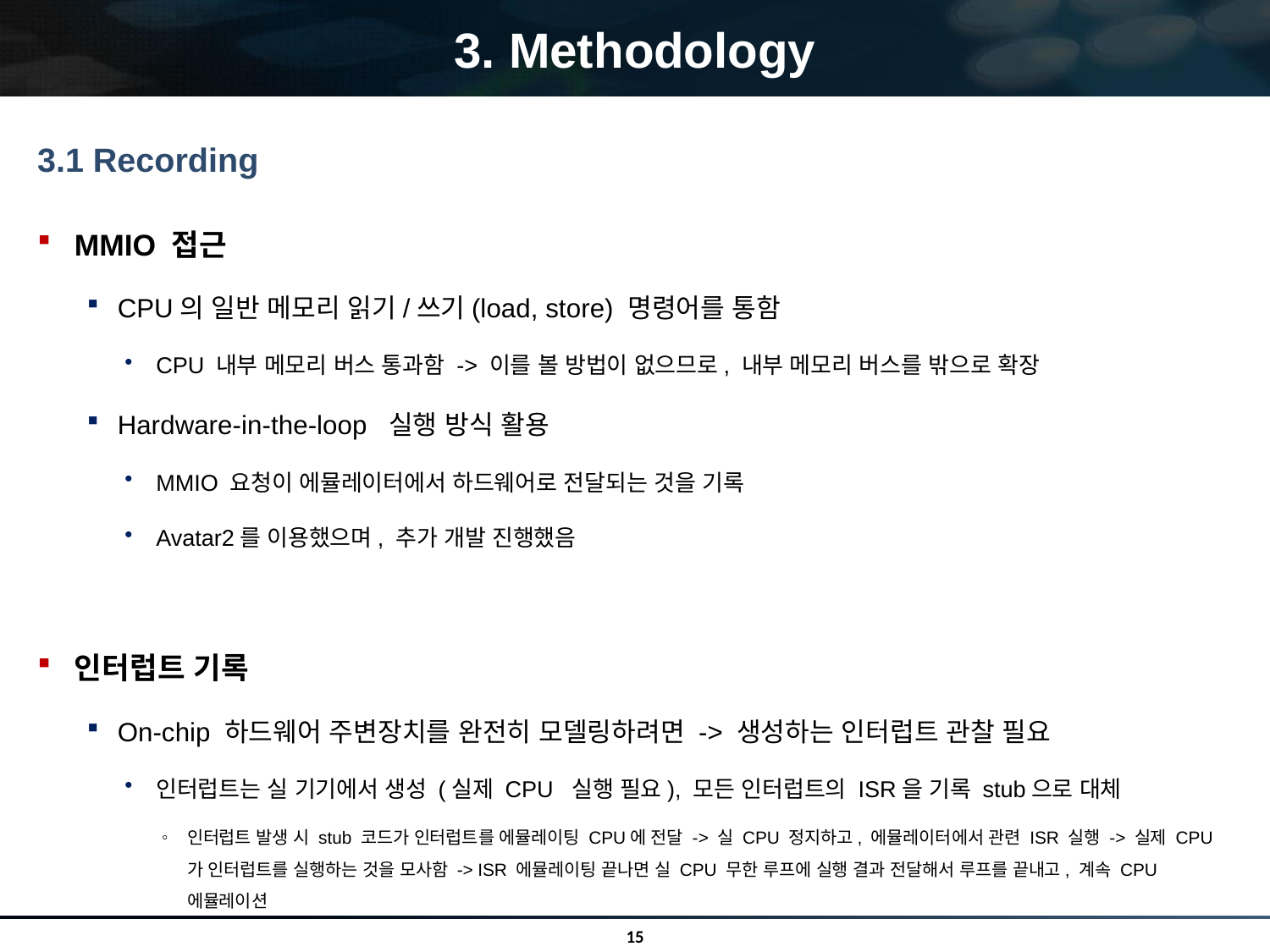

# 3. Methodology
3.1 Recording
MMIO 접근
CPU의 일반 메모리 읽기/쓰기(load, store) 명령어를 통함
CPU 내부 메모리 버스 통과함 -> 이를 볼 방법이 없으므로, 내부 메모리 버스를 밖으로 확장
Hardware-in-the-loop  실행 방식 활용
MMIO 요청이 에뮬레이터에서 하드웨어로 전달되는 것을 기록
Avatar2를 이용했으며, 추가 개발 진행했음

인터럽트 기록
On-chip 하드웨어 주변장치를 완전히 모델링하려면 -> 생성하는 인터럽트 관찰 필요
인터럽트는 실 기기에서 생성 (실제 CPU  실행 필요), 모든 인터럽트의 ISR을 기록 stub으로 대체
인터럽트 발생 시 stub 코드가 인터럽트를 에뮬레이팅 CPU에 전달 -> 실 CPU 정지하고, 에뮬레이터에서 관련 ISR 실행 -> 실제 CPU가 인터럽트를 실행하는 것을 모사함 -> ISR 에뮬레이팅 끝나면 실 CPU 무한 루프에 실행 결과 전달해서 루프를 끝내고, 계속 CPU 에뮬레이션